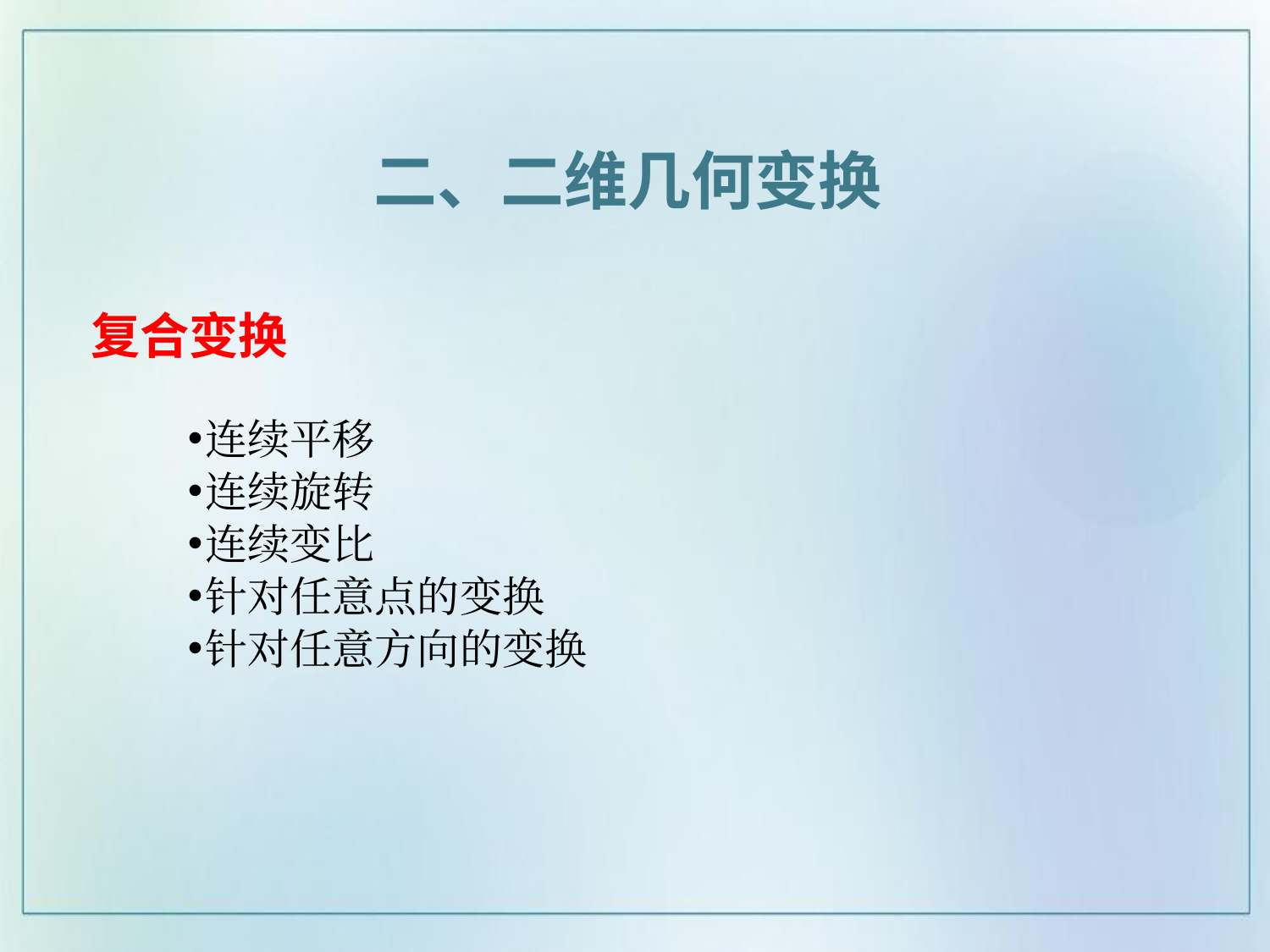

二、二维几何变换
 复合变换
连续平移
连续旋转
连续变比
针对任意点的变换
针对任意方向的变换